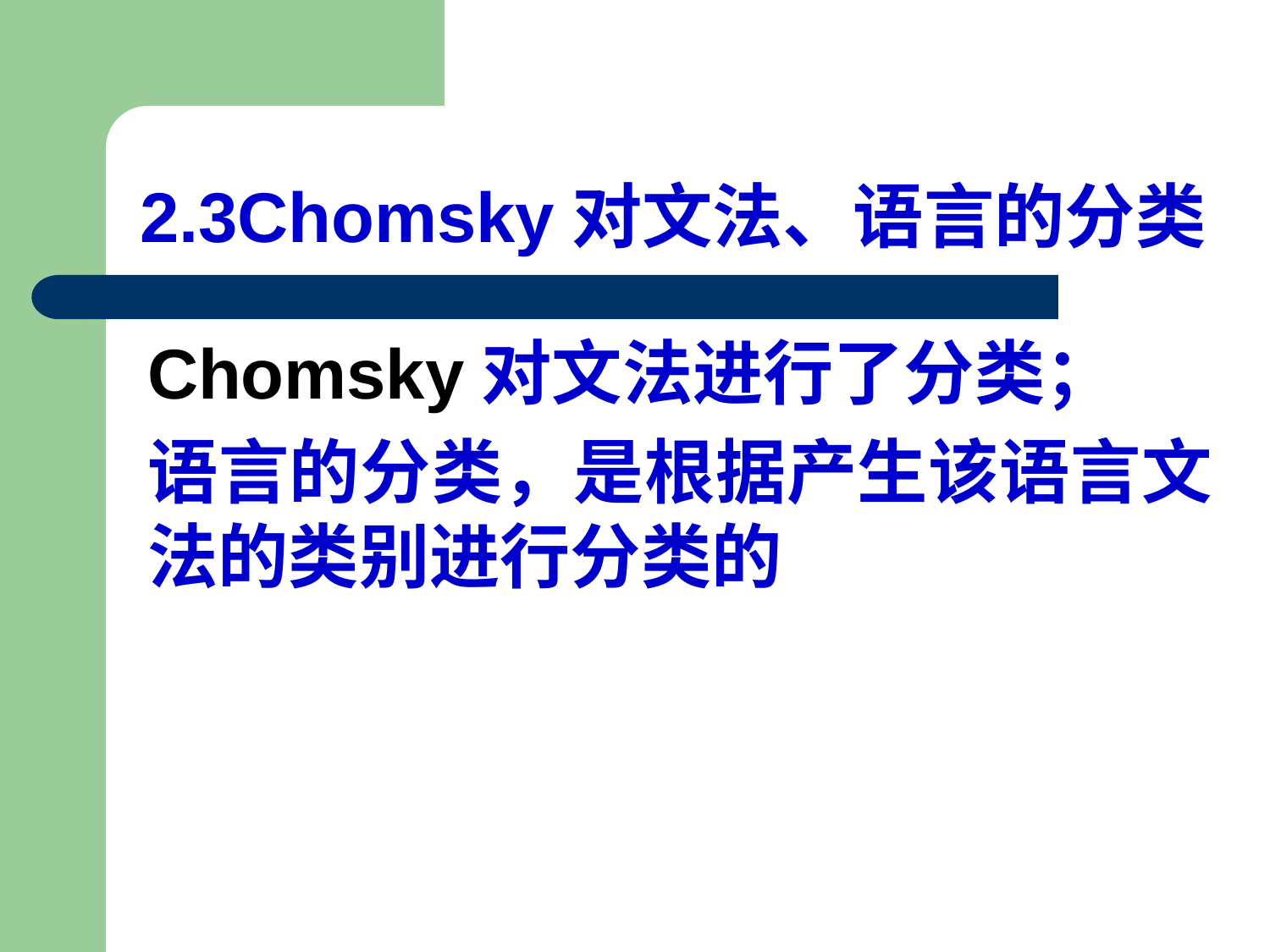

# 2.3Chomsky对文法、语言的分类
Chomsky对文法进行了分类；
语言的分类，是根据产生该语言文法的类别进行分类的